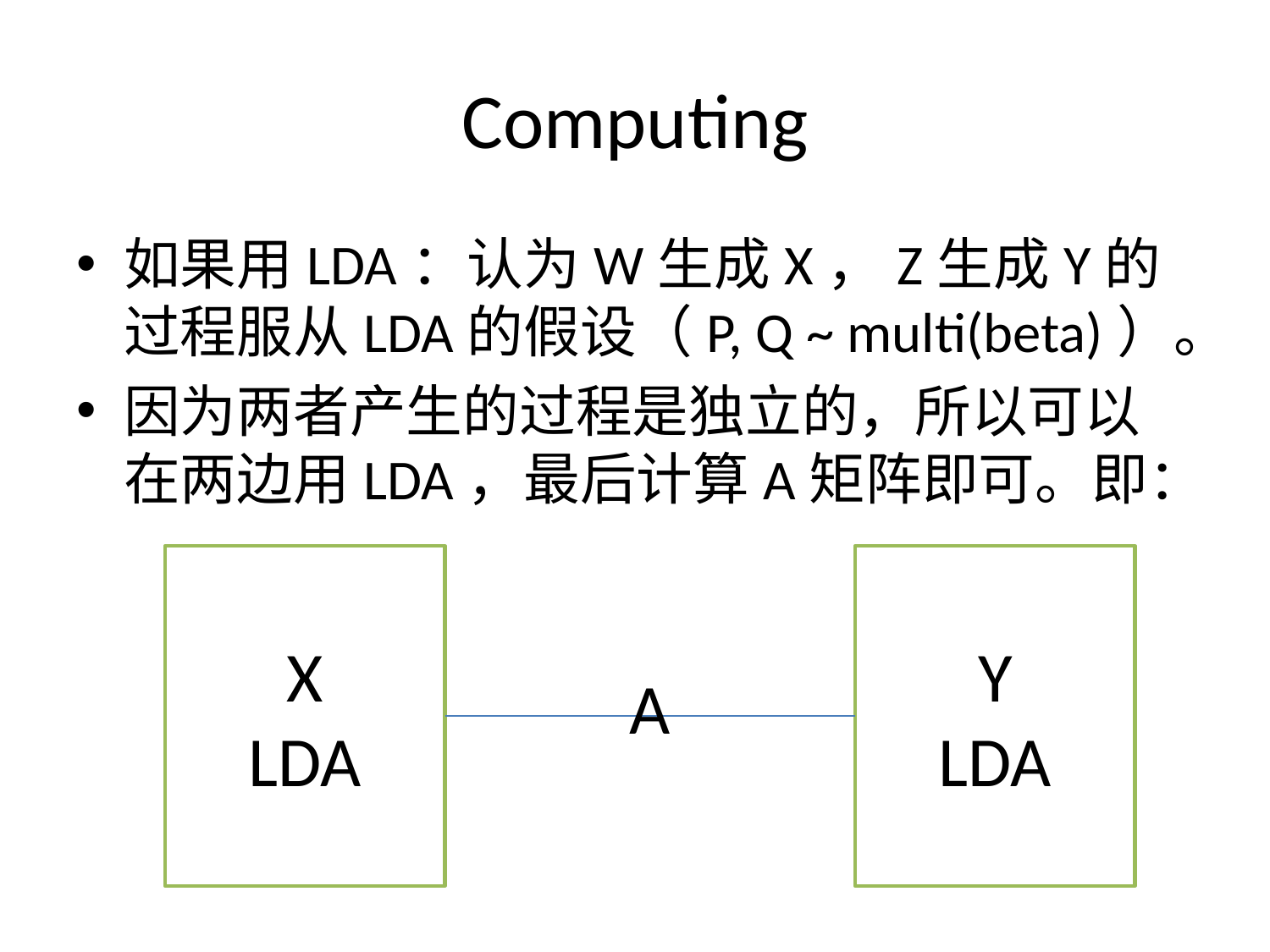

# Computing
如果用LDA：认为W生成X，Z生成Y的过程服从LDA的假设（P, Q ~ multi(beta)）。
因为两者产生的过程是独立的，所以可以在两边用LDA，最后计算A矩阵即可。即：
X
LDA
Y
LDA
A